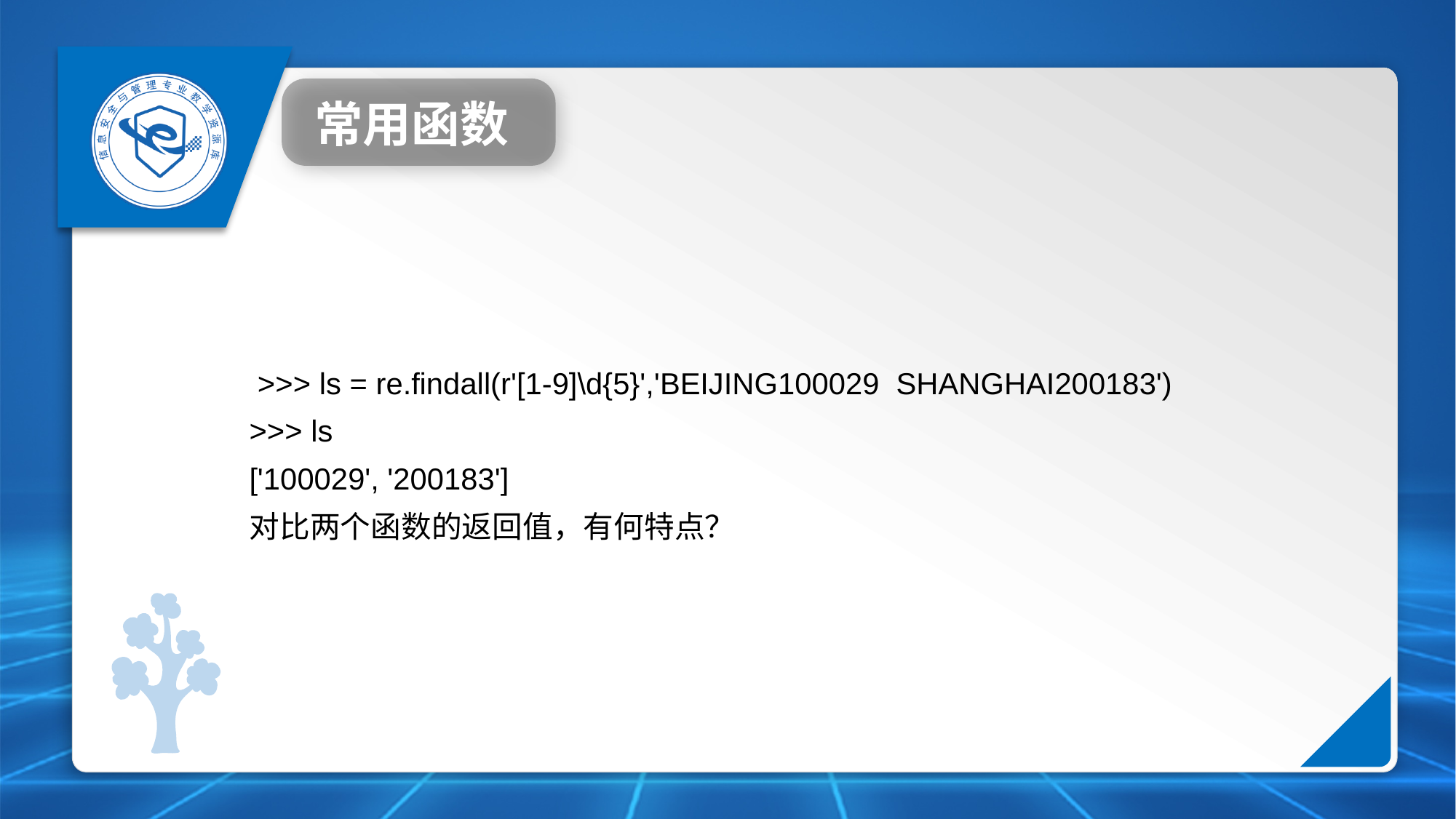

常用函数
 >>> ls = re.findall(r'[1-9]\d{5}','BEIJING100029  SHANGHAI200183')
>>> ls
['100029', '200183']
对比两个函数的返回值，有何特点？